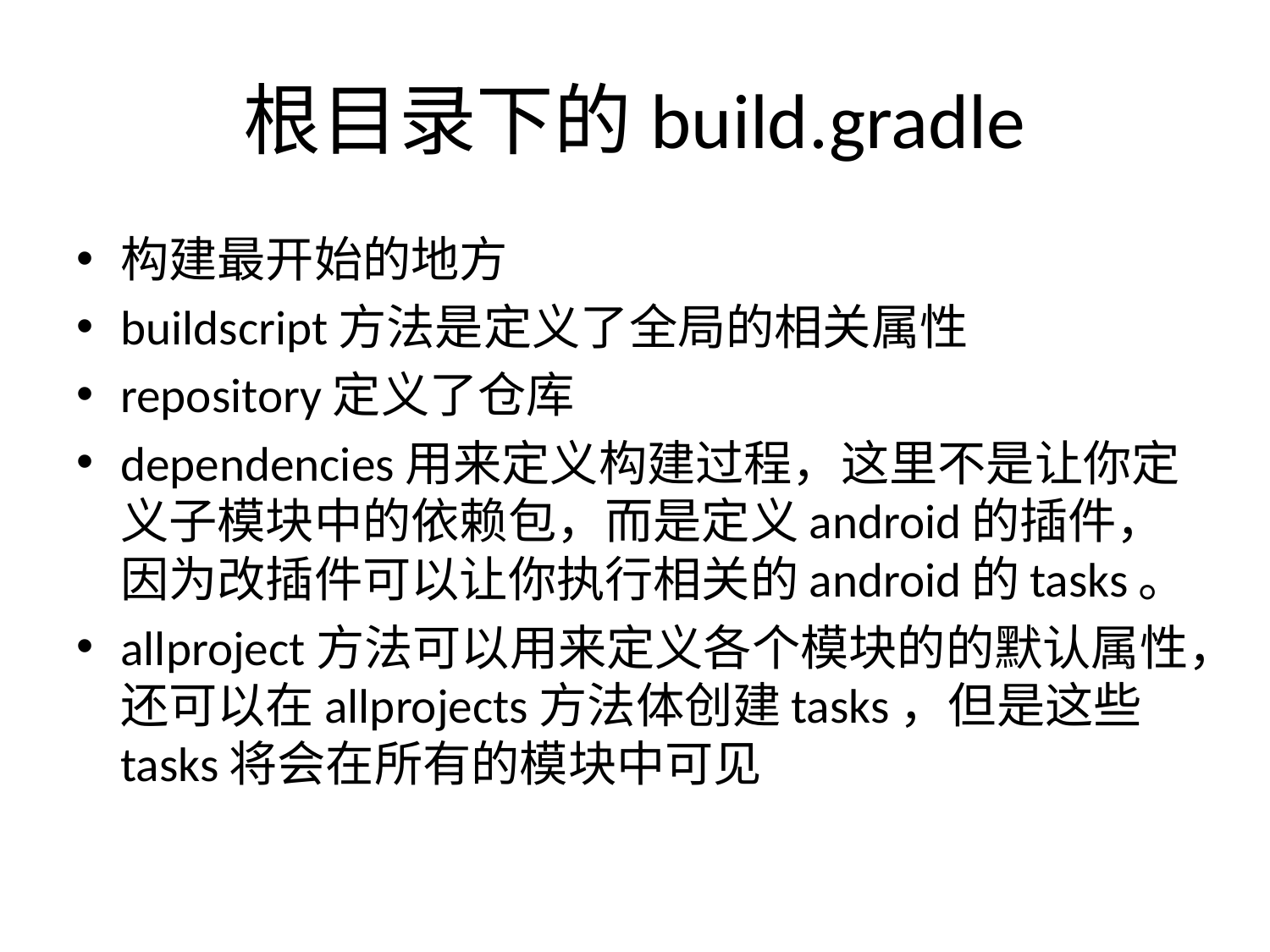

# 根目录下的build.gradle
构建最开始的地方
buildscript方法是定义了全局的相关属性
repository定义了仓库
dependencies用来定义构建过程，这里不是让你定义子模块中的依赖包，而是定义android的插件，因为改插件可以让你执行相关的android的tasks。
allproject方法可以用来定义各个模块的的默认属性，还可以在allprojects方法体创建tasks，但是这些tasks将会在所有的模块中可见